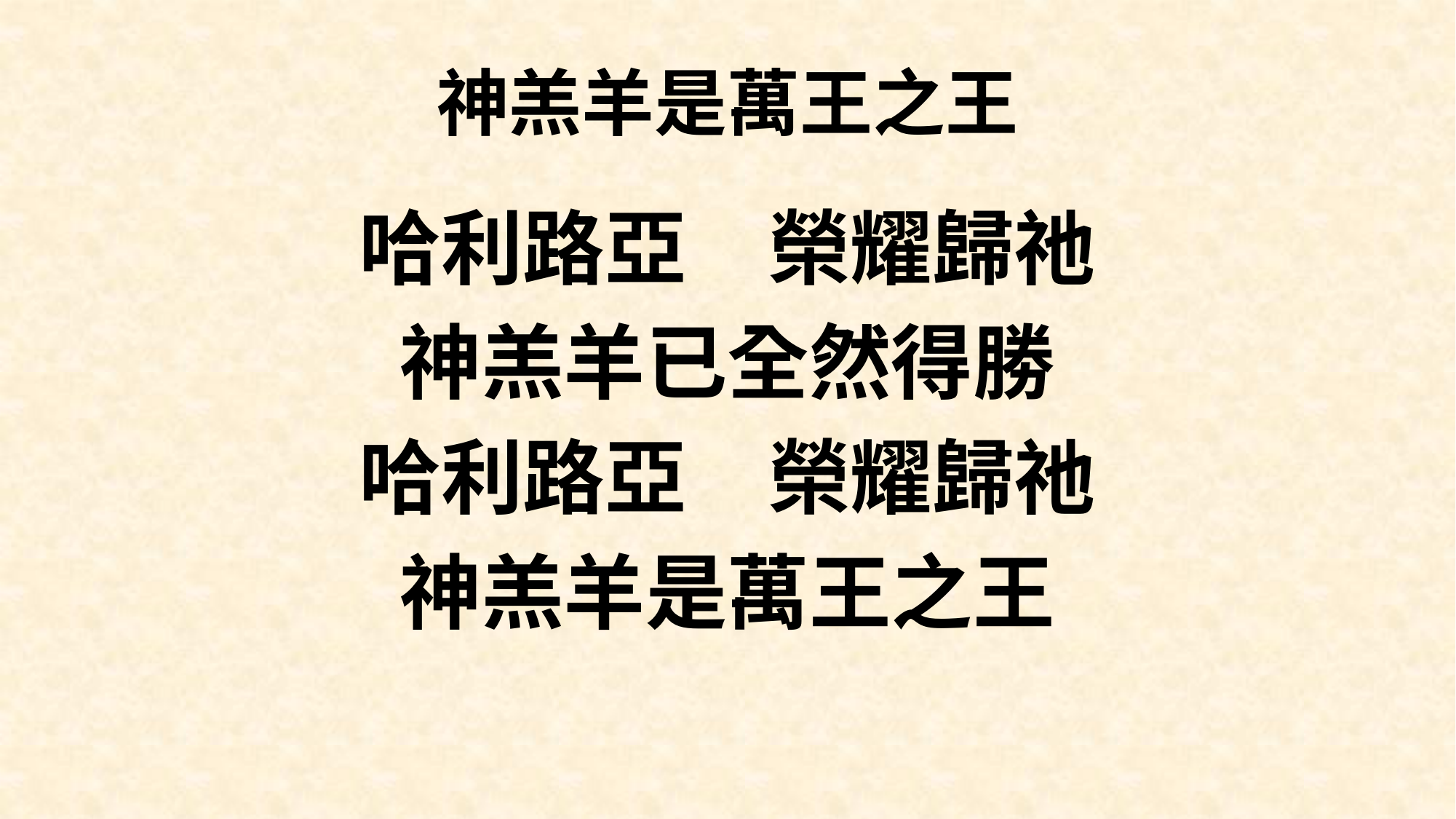

# 神羔羊是萬王之王
哈利路亞　榮耀歸祂
神羔羊已全然得勝
哈利路亞　榮耀歸祂
神羔羊是萬王之王